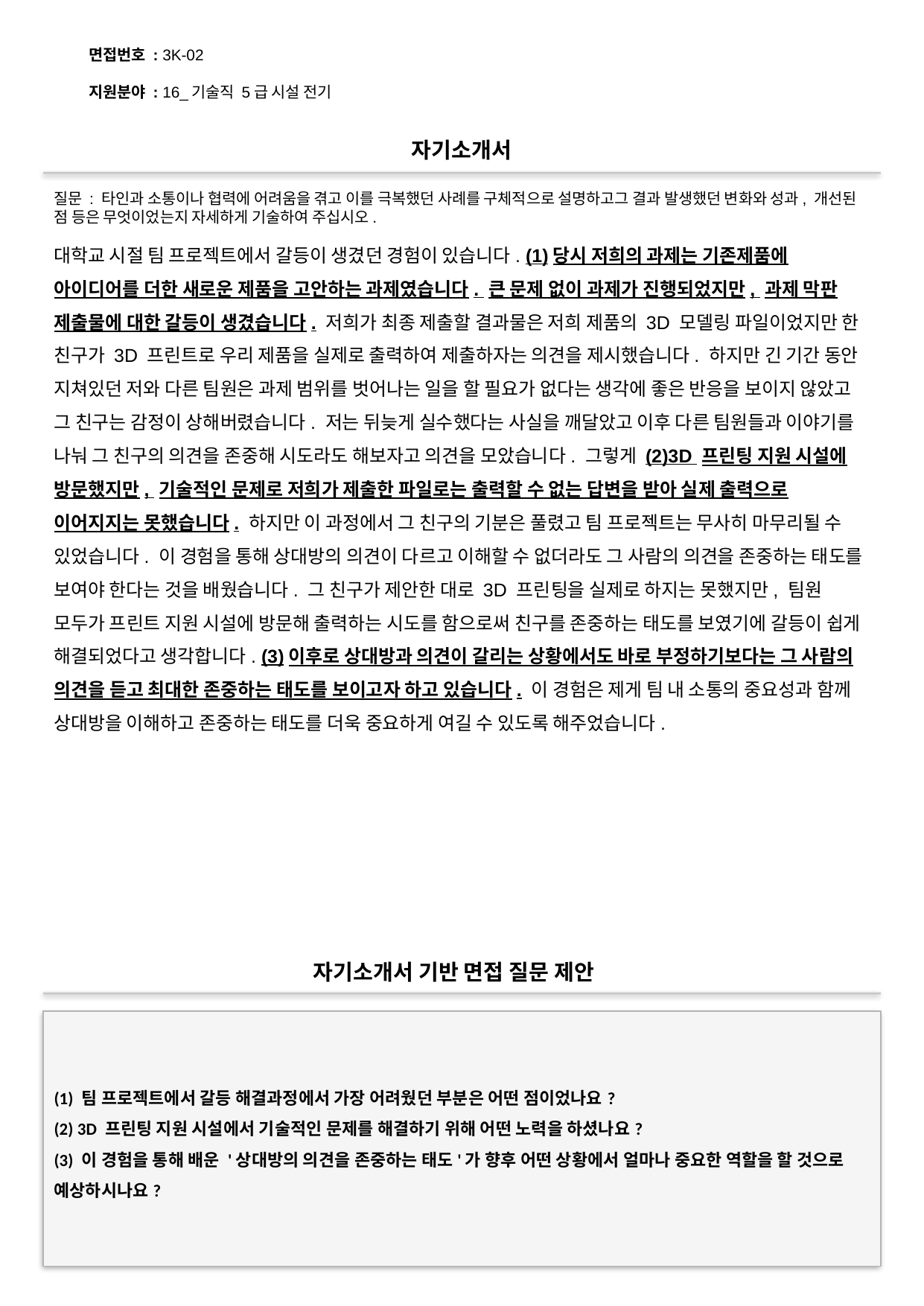

면접번호 : 3K-02

지원분야 : 16_기술직 5급 시설 전기
#

자기소개서

질문 : 타인과 소통이나 협력에 어려움을 겪고 이를 극복했던 사례를 구체적으로 설명하고그 결과 발생했던 변화와 성과, 개선된 점 등은 무엇이었는지 자세하게 기술하여 주십시오.

대학교 시절 팀 프로젝트에서 갈등이 생겼던 경험이 있습니다. (1)당시 저희의 과제는 기존제품에 아이디어를 더한 새로운 제품을 고안하는 과제였습니다. 큰 문제 없이 과제가 진행되었지만, 과제 막판 제출물에 대한 갈등이 생겼습니다. 저희가 최종 제출할 결과물은 저희 제품의 3D 모델링 파일이었지만 한 친구가 3D 프린트로 우리 제품을 실제로 출력하여 제출하자는 의견을 제시했습니다. 하지만 긴 기간 동안 지쳐있던 저와 다른 팀원은 과제 범위를 벗어나는 일을 할 필요가 없다는 생각에 좋은 반응을 보이지 않았고 그 친구는 감정이 상해버렸습니다. 저는 뒤늦게 실수했다는 사실을 깨달았고 이후 다른 팀원들과 이야기를 나눠 그 친구의 의견을 존중해 시도라도 해보자고 의견을 모았습니다. 그렇게 (2)3D 프린팅 지원 시설에 방문했지만, 기술적인 문제로 저희가 제출한 파일로는 출력할 수 없는 답변을 받아 실제 출력으로 이어지지는 못했습니다. 하지만 이 과정에서 그 친구의 기분은 풀렸고 팀 프로젝트는 무사히 마무리될 수 있었습니다. 이 경험을 통해 상대방의 의견이 다르고 이해할 수 없더라도 그 사람의 의견을 존중하는 태도를 보여야 한다는 것을 배웠습니다. 그 친구가 제안한 대로 3D 프린팅을 실제로 하지는 못했지만, 팀원 모두가 프린트 지원 시설에 방문해 출력하는 시도를 함으로써 친구를 존중하는 태도를 보였기에 갈등이 쉽게 해결되었다고 생각합니다. (3)이후로 상대방과 의견이 갈리는 상황에서도 바로 부정하기보다는 그 사람의 의견을 듣고 최대한 존중하는 태도를 보이고자 하고 있습니다. 이 경험은 제게 팀 내 소통의 중요성과 함께 상대방을 이해하고 존중하는 태도를 더욱 중요하게 여길 수 있도록 해주었습니다.

자기소개서 기반 면접 질문 제안

(1) 팀 프로젝트에서 갈등 해결과정에서 가장 어려웠던 부분은 어떤 점이었나요?
(2) 3D 프린팅 지원 시설에서 기술적인 문제를 해결하기 위해 어떤 노력을 하셨나요?
(3) 이 경험을 통해 배운 '상대방의 의견을 존중하는 태도'가 향후 어떤 상황에서 얼마나 중요한 역할을 할 것으로 예상하시나요?